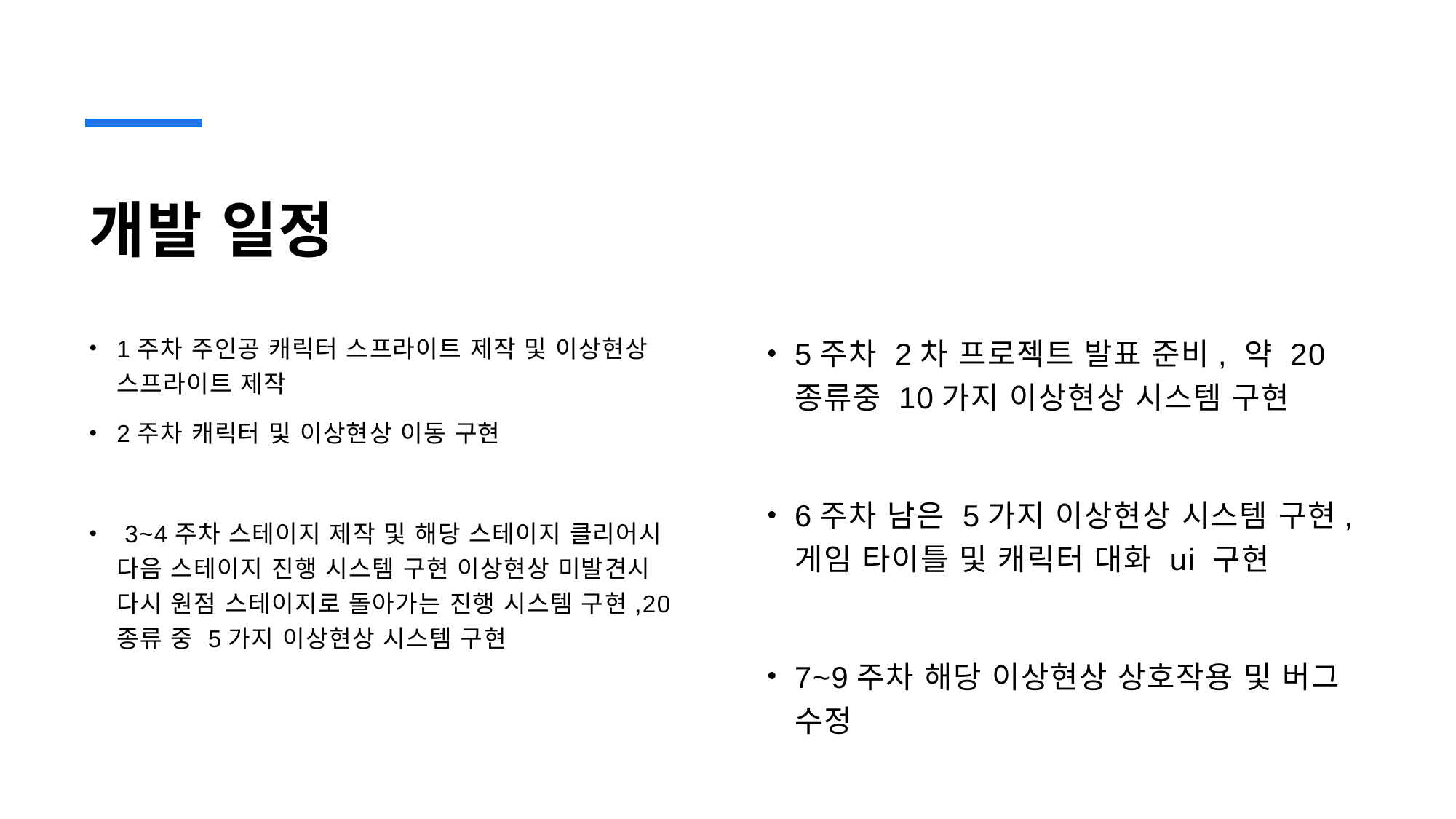

# 개발 일정
1주차 주인공 캐릭터 스프라이트 제작 및 이상현상 스프라이트 제작
2주차 캐릭터 및 이상현상 이동 구현

 3~4주차 스테이지 제작 및 해당 스테이지 클리어시 다음 스테이지 진행 시스템 구현 이상현상 미발견시 다시 원점 스테이지로 돌아가는 진행 시스템 구현,20종류 중 5가지 이상현상 시스템 구현

5주차 2차 프로젝트 발표 준비, 약 20종류중 10가지 이상현상 시스템 구현

6주차 남은 5가지 이상현상 시스템 구현, 게임 타이틀 및 캐릭터 대화 ui 구현

7~9주차 해당 이상현상 상호작용 및 버그 수정